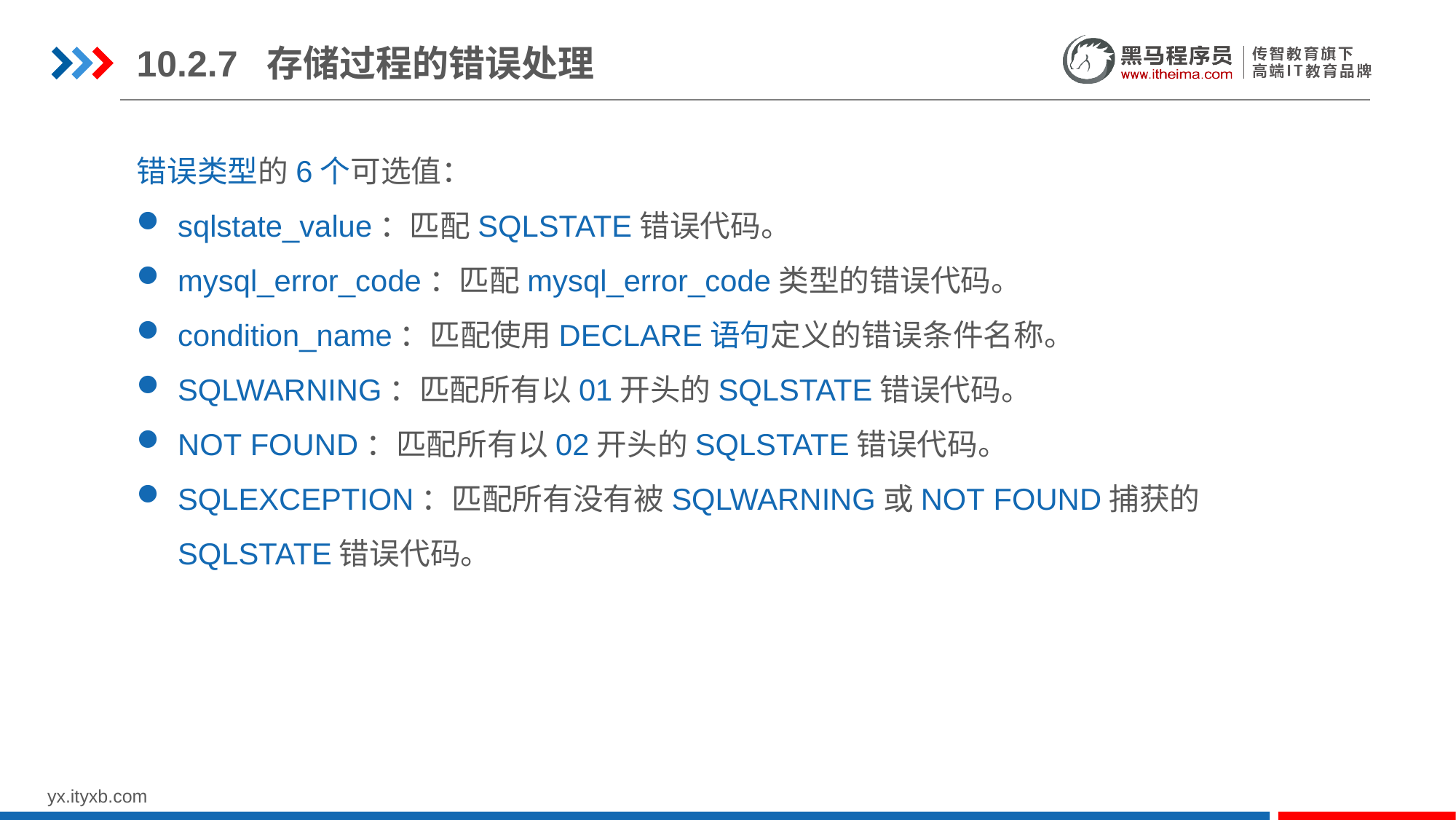

10.2.7  存储过程的错误处理
错误类型的6个可选值：
sqlstate_value：匹配SQLSTATE错误代码。
mysql_error_code：匹配mysql_error_code类型的错误代码。
condition_name：匹配使用DECLARE语句定义的错误条件名称。
SQLWARNING：匹配所有以01开头的SQLSTATE错误代码。
NOT FOUND：匹配所有以02开头的SQLSTATE错误代码。
SQLEXCEPTION：匹配所有没有被SQLWARNING或NOT FOUND捕获的SQLSTATE错误代码。